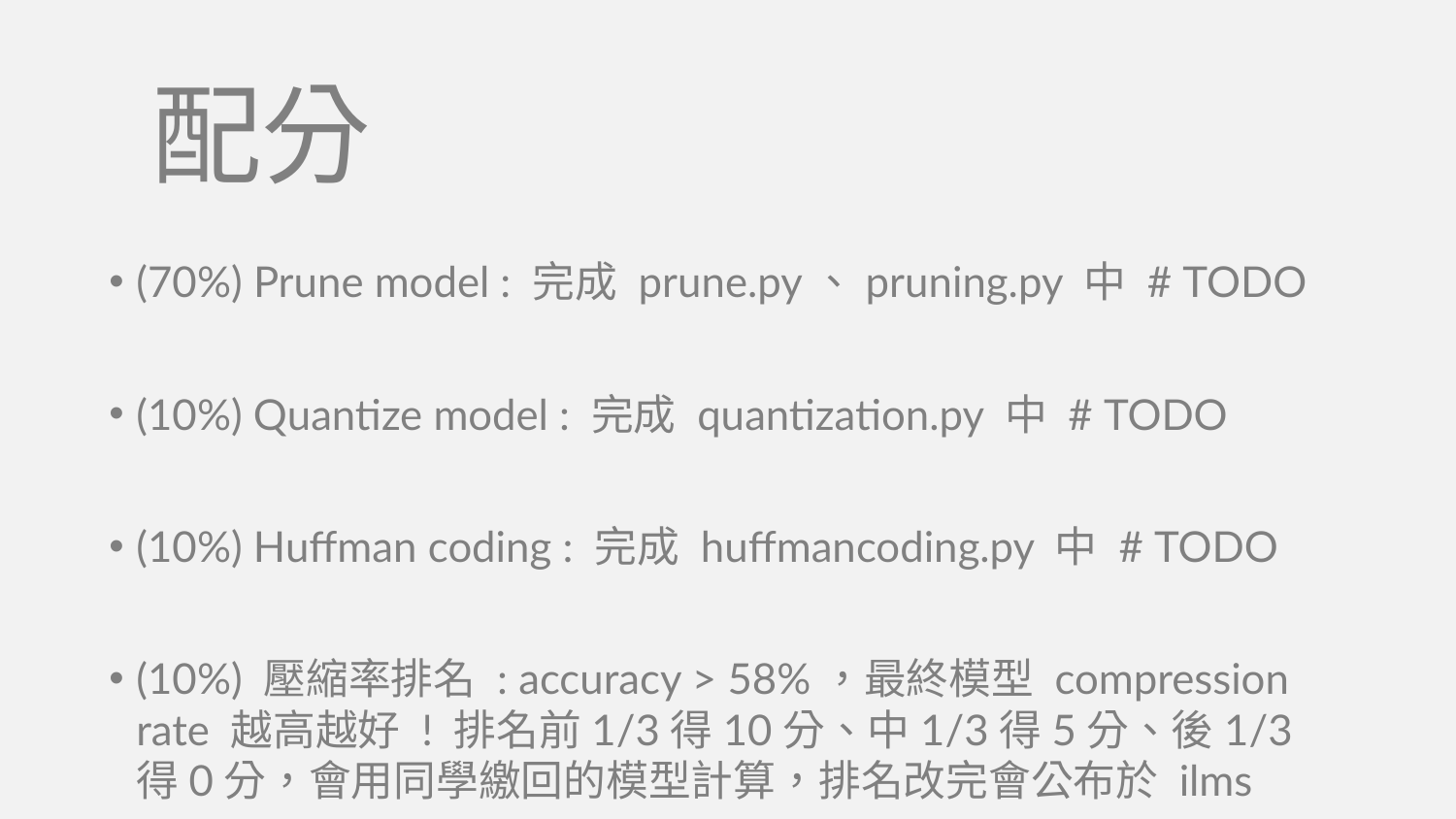

配分
(70%) Prune model : 完成 prune.py、pruning.py 中 # TODO

(10%) Quantize model : 完成 quantization.py 中 # TODO

(10%) Huffman coding : 完成 huffmancoding.py 中 # TODO

(10%) 壓縮率排名 : accuracy > 58%，最終模型 compression rate 越高越好 ! 排名前1/3得10分、中1/3得5分、後1/3得0分，會用同學繳回的模型計算，排名改完會公布於 ilms